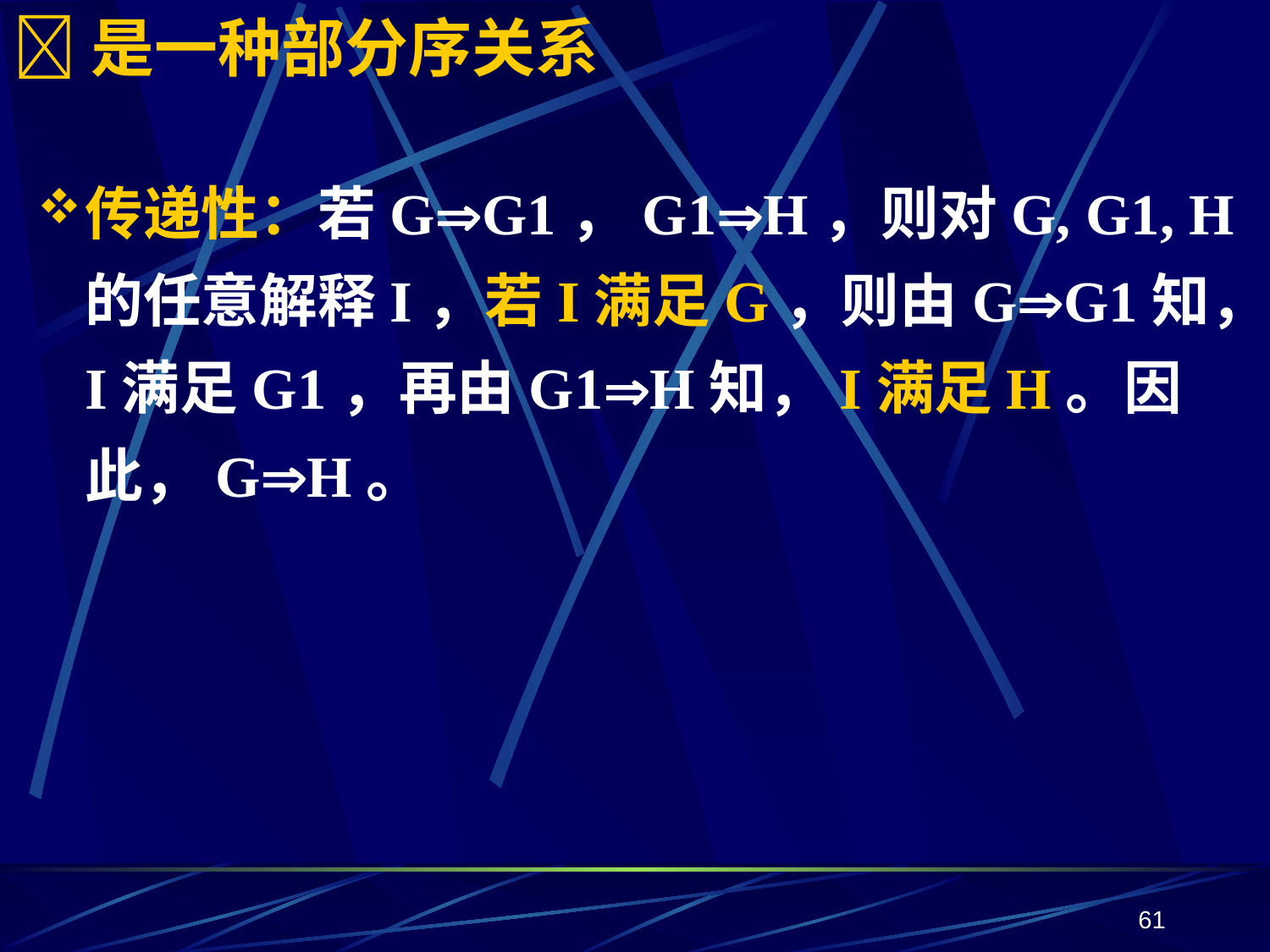

# ⇒是一种部分序关系
传递性：若G⇒G1，G1⇒H，则对G, G1, H的任意解释I，若I满足G，则由G⇒G1知，I满足G1，再由G1⇒H知，I满足H。因此，G⇒H。

61